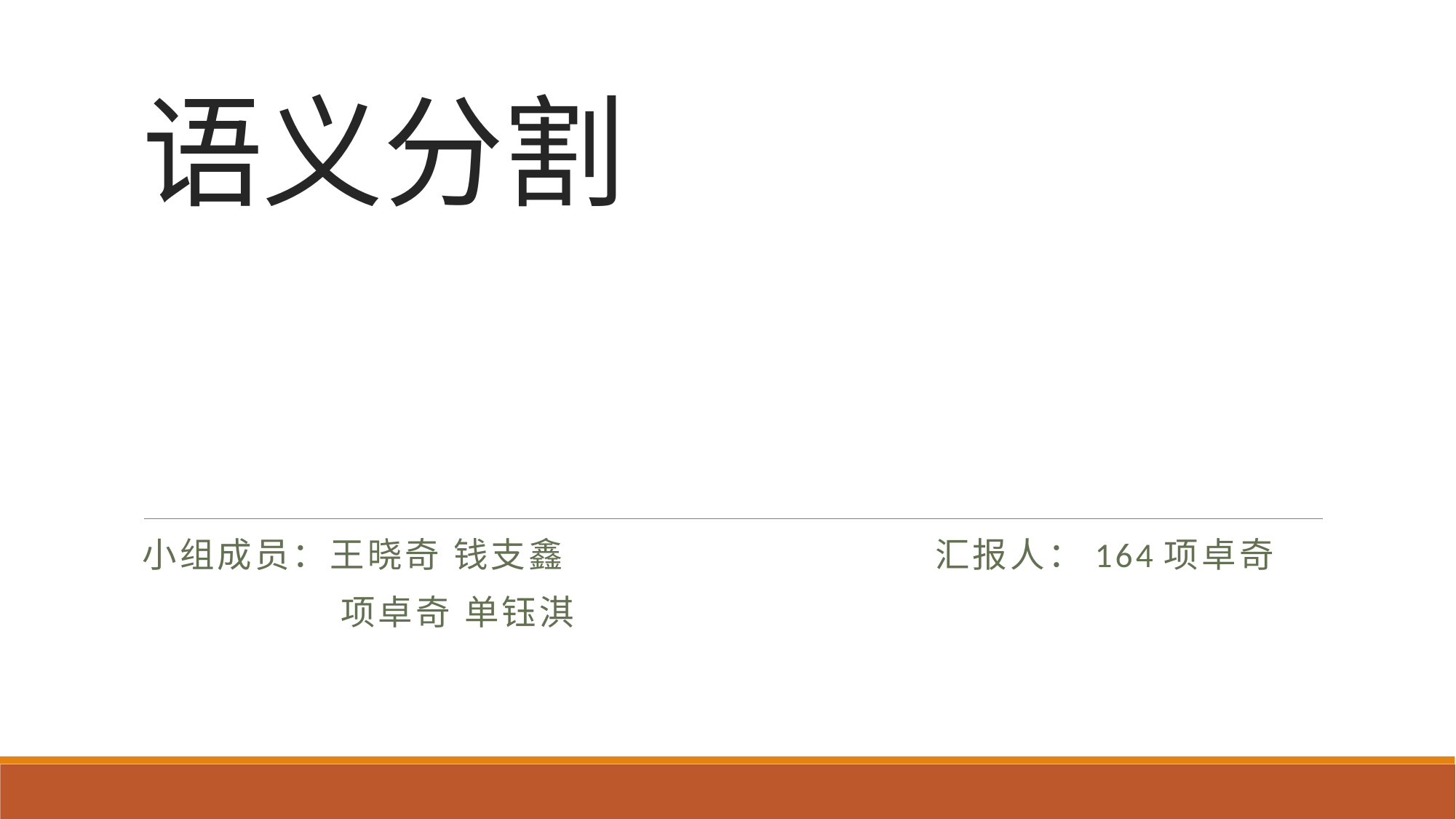

# 语义分割
小组成员：王晓奇 钱支鑫                                  汇报人：164项卓奇
	        项卓奇 单钰淇